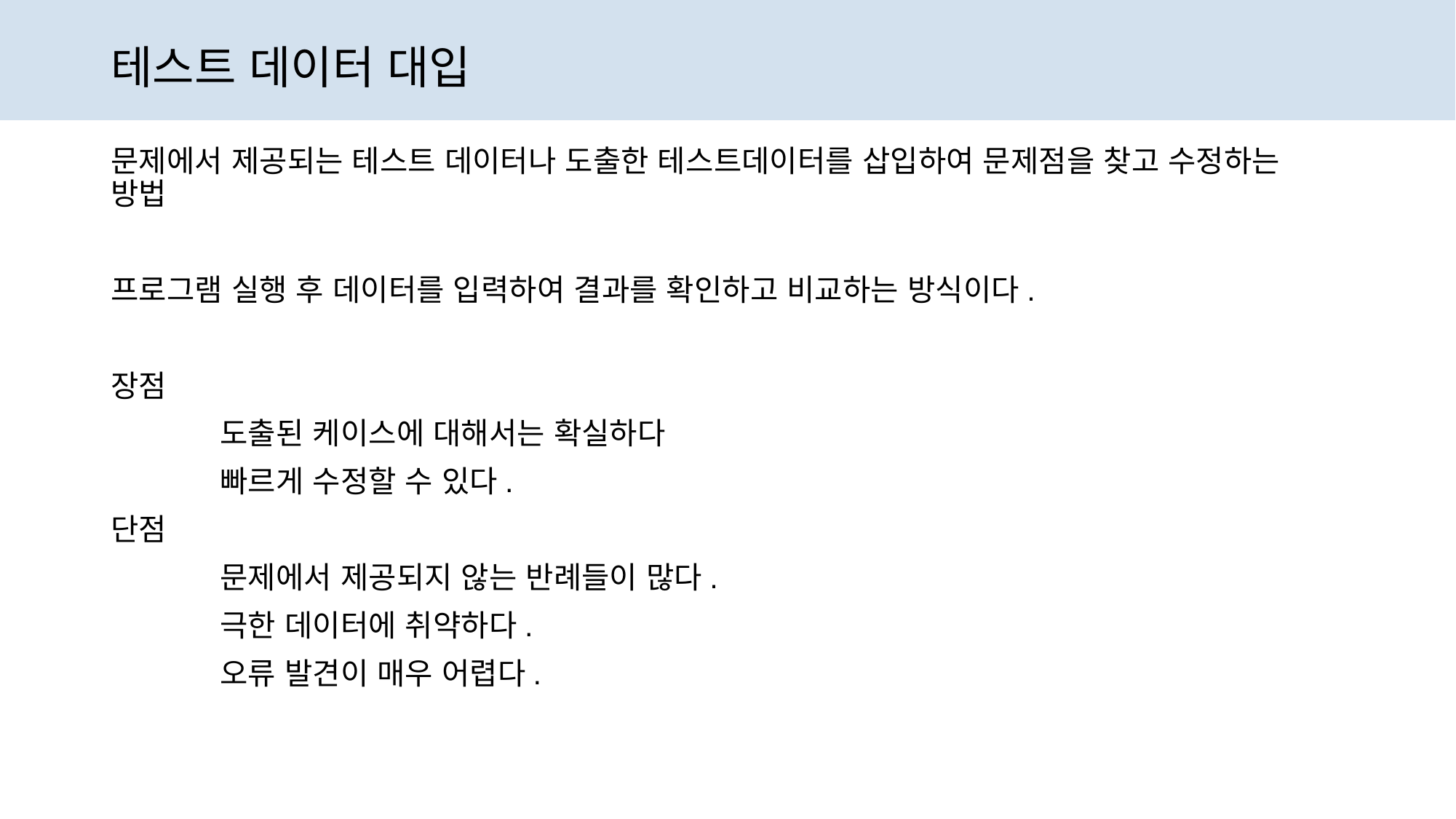

# 테스트 데이터 대입
문제에서 제공되는 테스트 데이터나 도출한 테스트데이터를 삽입하여 문제점을 찾고 수정하는 방법

프로그램 실행 후 데이터를 입력하여 결과를 확인하고 비교하는 방식이다.

장점
	도출된 케이스에 대해서는 확실하다
	빠르게 수정할 수 있다.
단점
	문제에서 제공되지 않는 반례들이 많다.
	극한 데이터에 취약하다.
	오류 발견이 매우 어렵다.